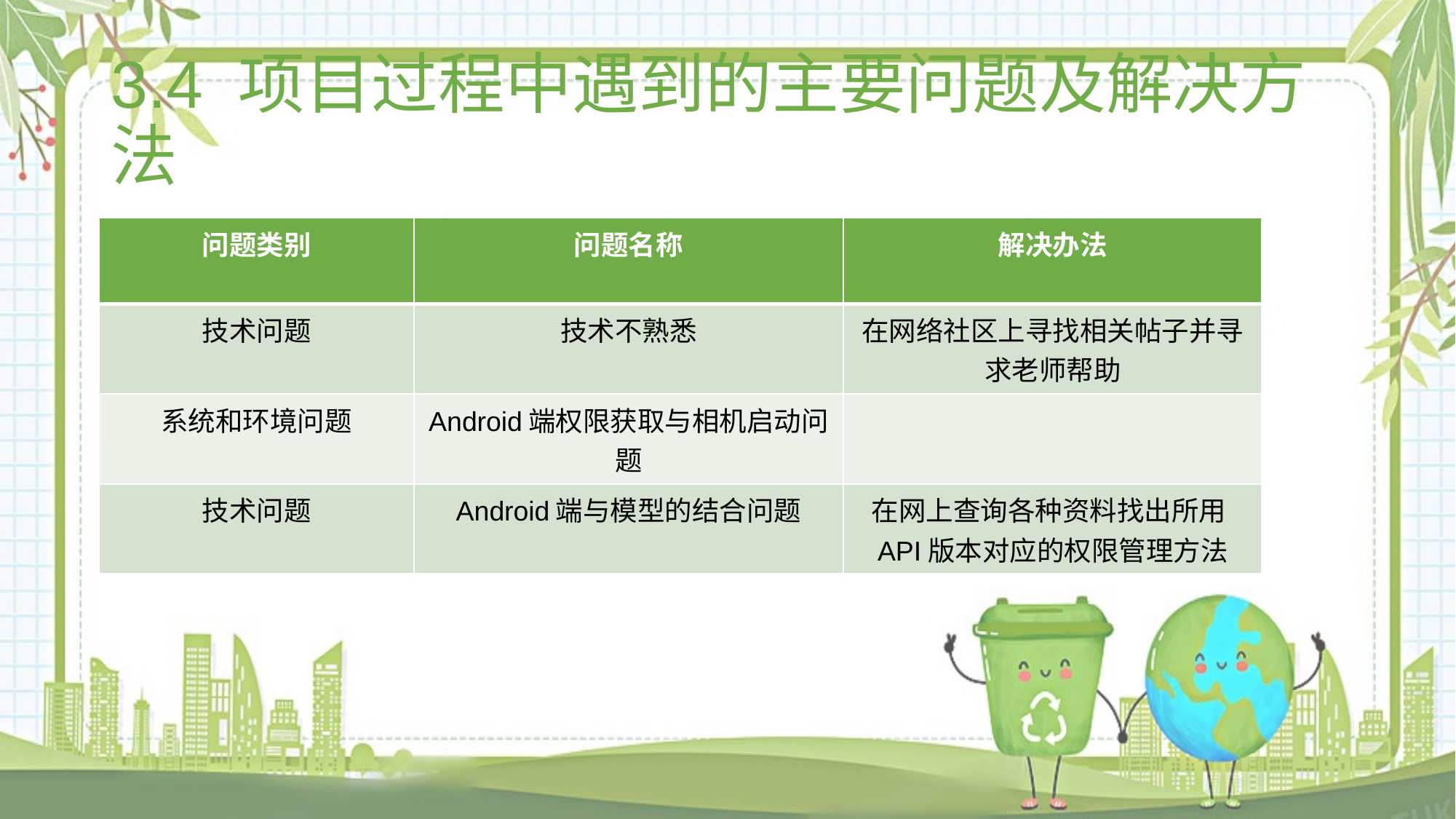

# 3.4 项目过程中遇到的主要问题及解决方法
| 问题类别 | 问题名称 | 解决办法 |
| --- | --- | --- |
| 技术问题 | 技术不熟悉 | 在网络社区上寻找相关帖子并寻求老师帮助 |
| 系统和环境问题 | Android端权限获取与相机启动问题 |  |
| 技术问题 | Android端与模型的结合问题 | 在网上查询各种资料找出所用API版本对应的权限管理方法 |